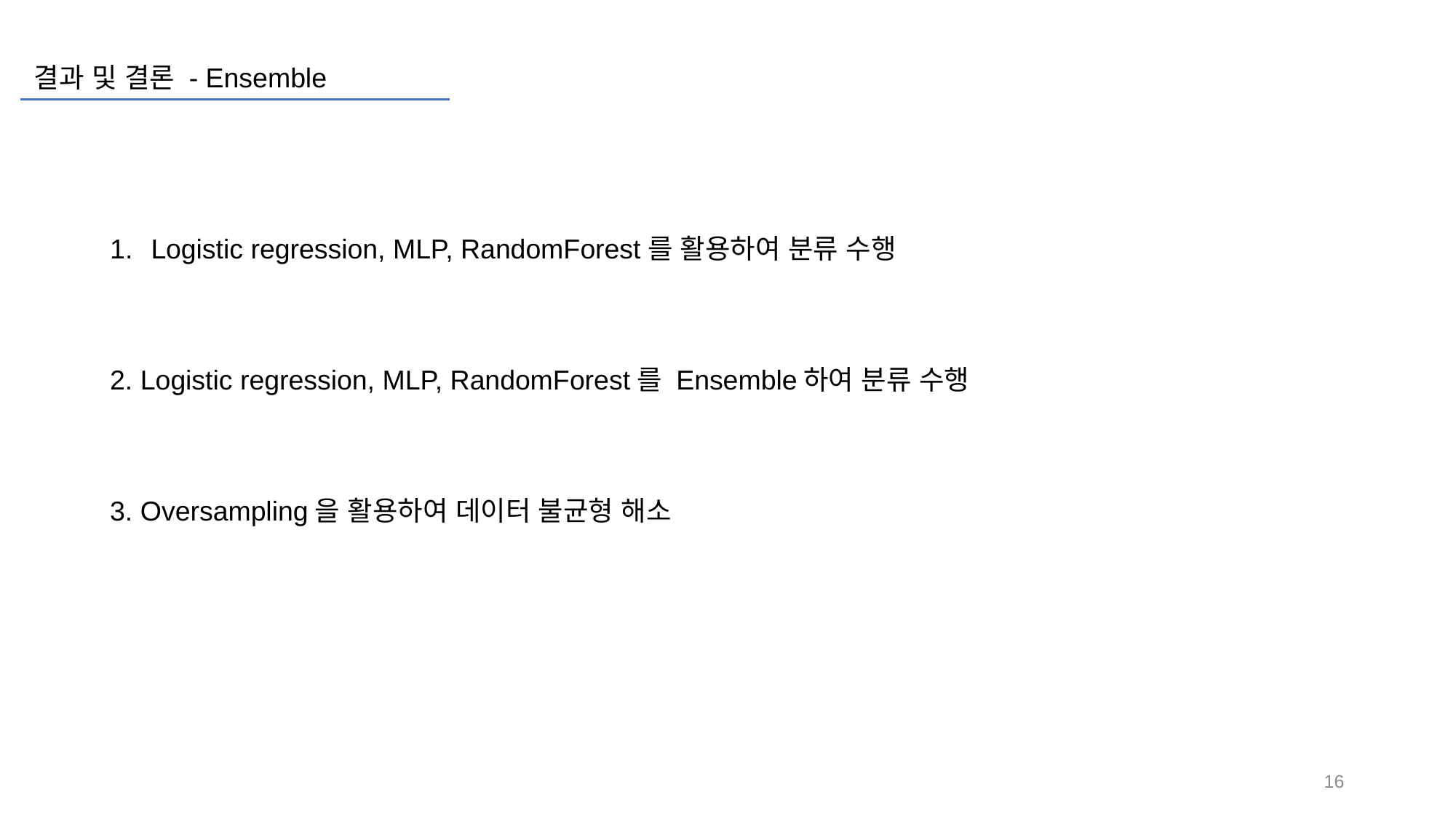

결과 및 결론 - Ensemble
Logistic regression, MLP, RandomForest를 활용하여 분류 수행

2. Logistic regression, MLP, RandomForest를 Ensemble하여 분류 수행

3. Oversampling을 활용하여 데이터 불균형 해소
16